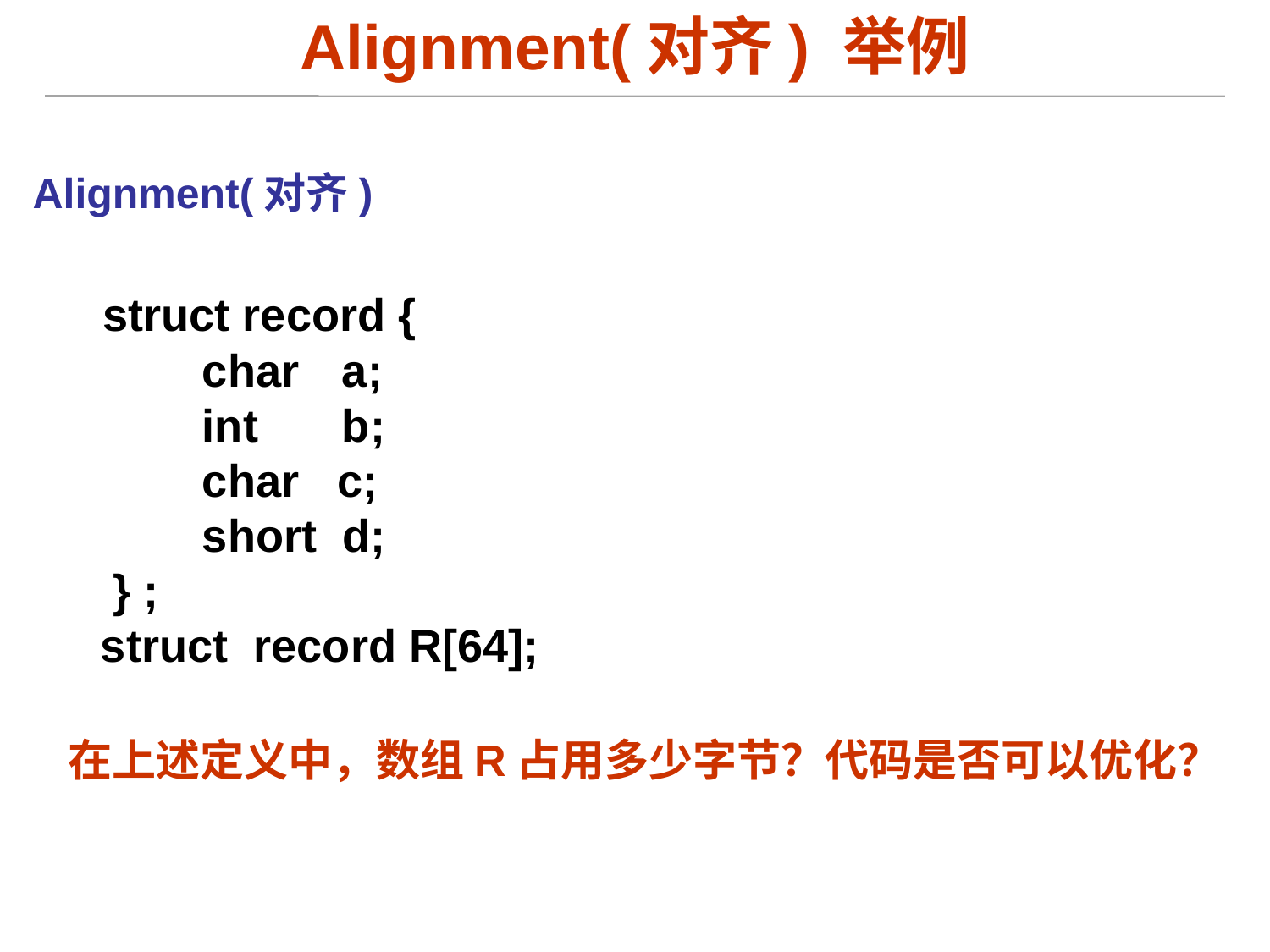

Alignment(对齐) 举例
Alignment(对齐)
  struct record {
          char 	 a;
          int 	 b;
          char   c;
          short  d;
   } ;
  struct  record R[64];
# 在上述定义中，数组R占用多少字节？代码是否可以优化？